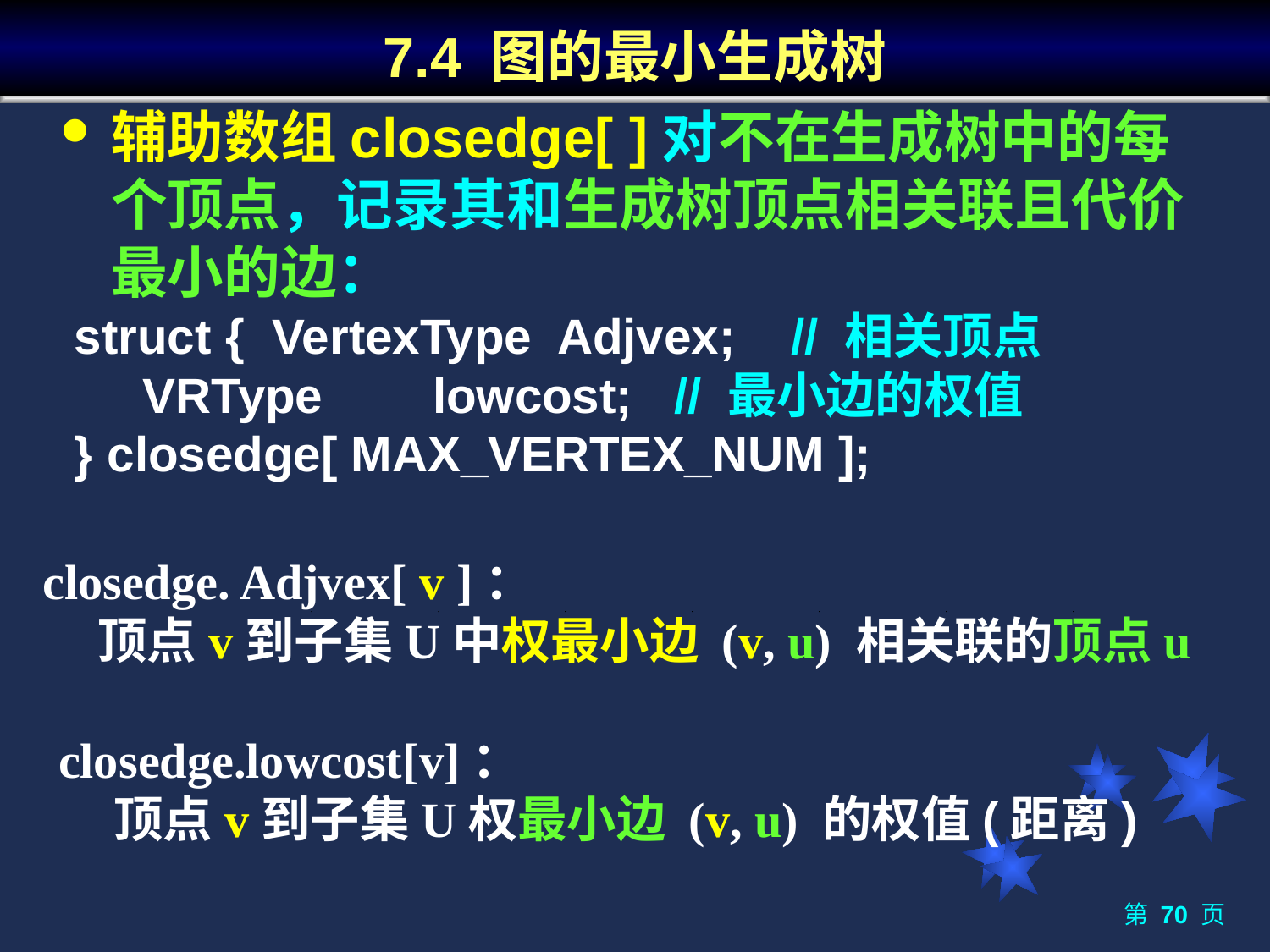

# 7.4 图的最小生成树
辅助数组closedge[ ]对不在生成树中的每个顶点，记录其和生成树顶点相关联且代价最小的边：
 struct {  VertexType  Adjvex;    // 相关顶点
      VRType        lowcost;   // 最小边的权值
 } closedge[ MAX_VERTEX_NUM ];
 closedge. Adjvex[ v ]：
     顶点v到子集U中权最小边 (v, u) 相关联的顶点u

 closedge.lowcost[v]：
     顶点v到子集U权最小边 (v, u) 的权值(距离)
第 70 页